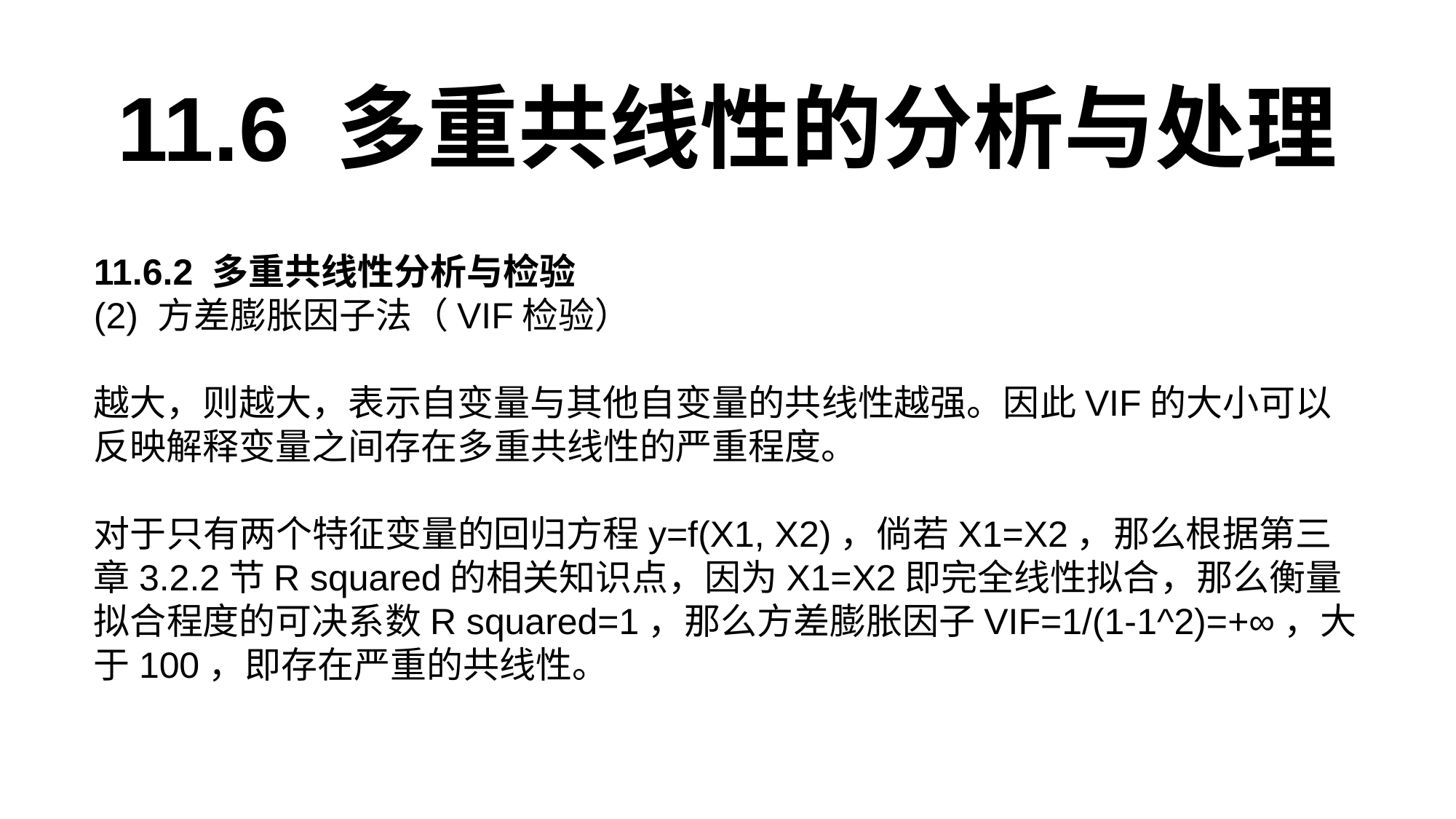

11.6 多重共线性的分析与处理
11.6.2 多重共线性分析与检验
(2) 方差膨胀因子法（VIF检验）

越大，则越大，表示自变量与其他自变量的共线性越强。因此VIF的大小可以反映解释变量之间存在多重共线性的严重程度。

对于只有两个特征变量的回归方程y=f(X1, X2)，倘若X1=X2，那么根据第三章3.2.2节R squared的相关知识点，因为X1=X2即完全线性拟合，那么衡量拟合程度的可决系数R squared=1，那么方差膨胀因子VIF=1/(1-1^2)=+∞，大于100，即存在严重的共线性。